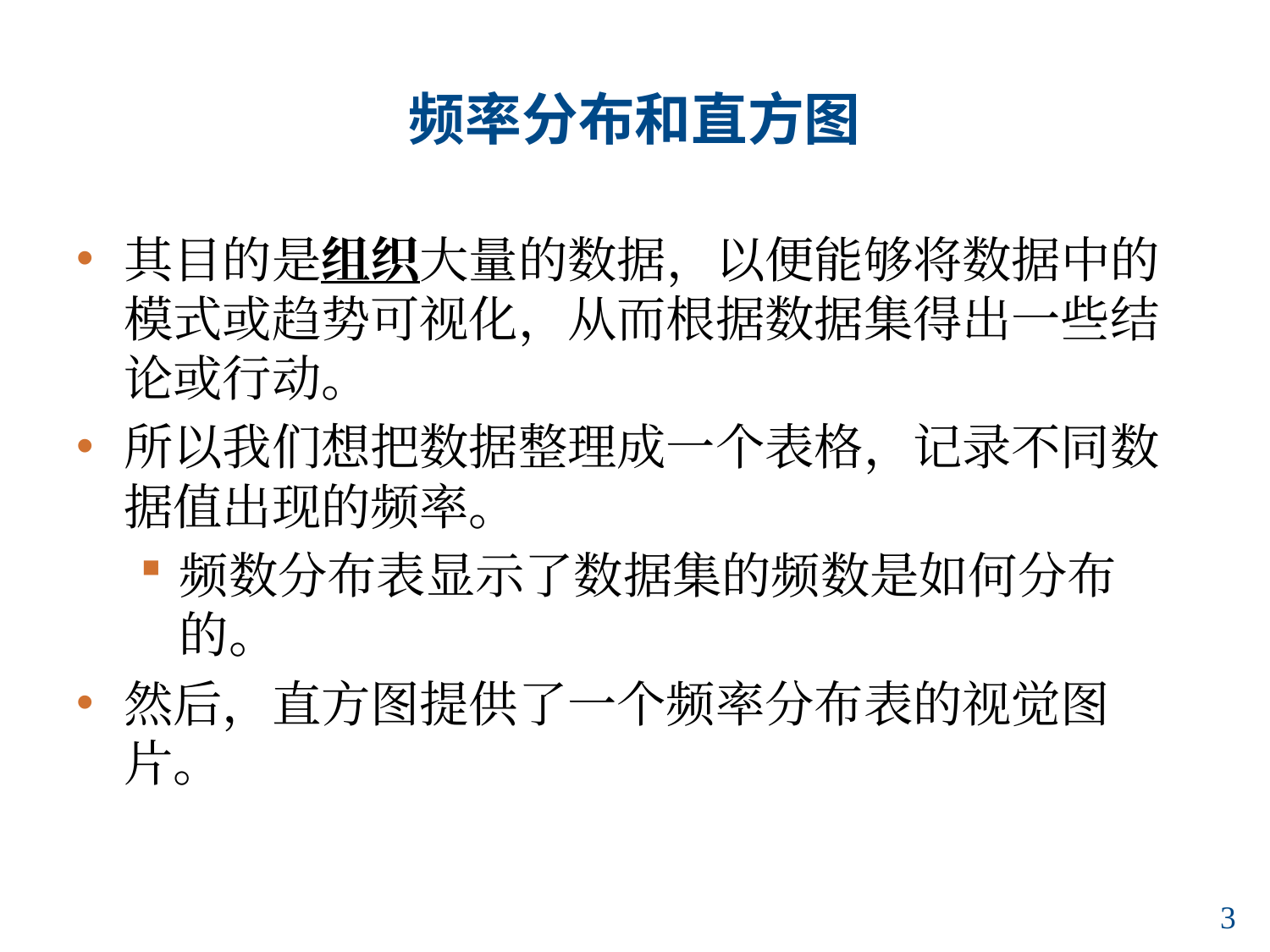

# 频率分布和直方图
其目的是组织大量的数据，以便能够将数据中的模式或趋势可视化，从而根据数据集得出一些结论或行动。
所以我们想把数据整理成一个表格，记录不同数据值出现的频率。
频数分布表显示了数据集的频数是如何分布的。
然后，直方图提供了一个频率分布表的视觉图片。
3